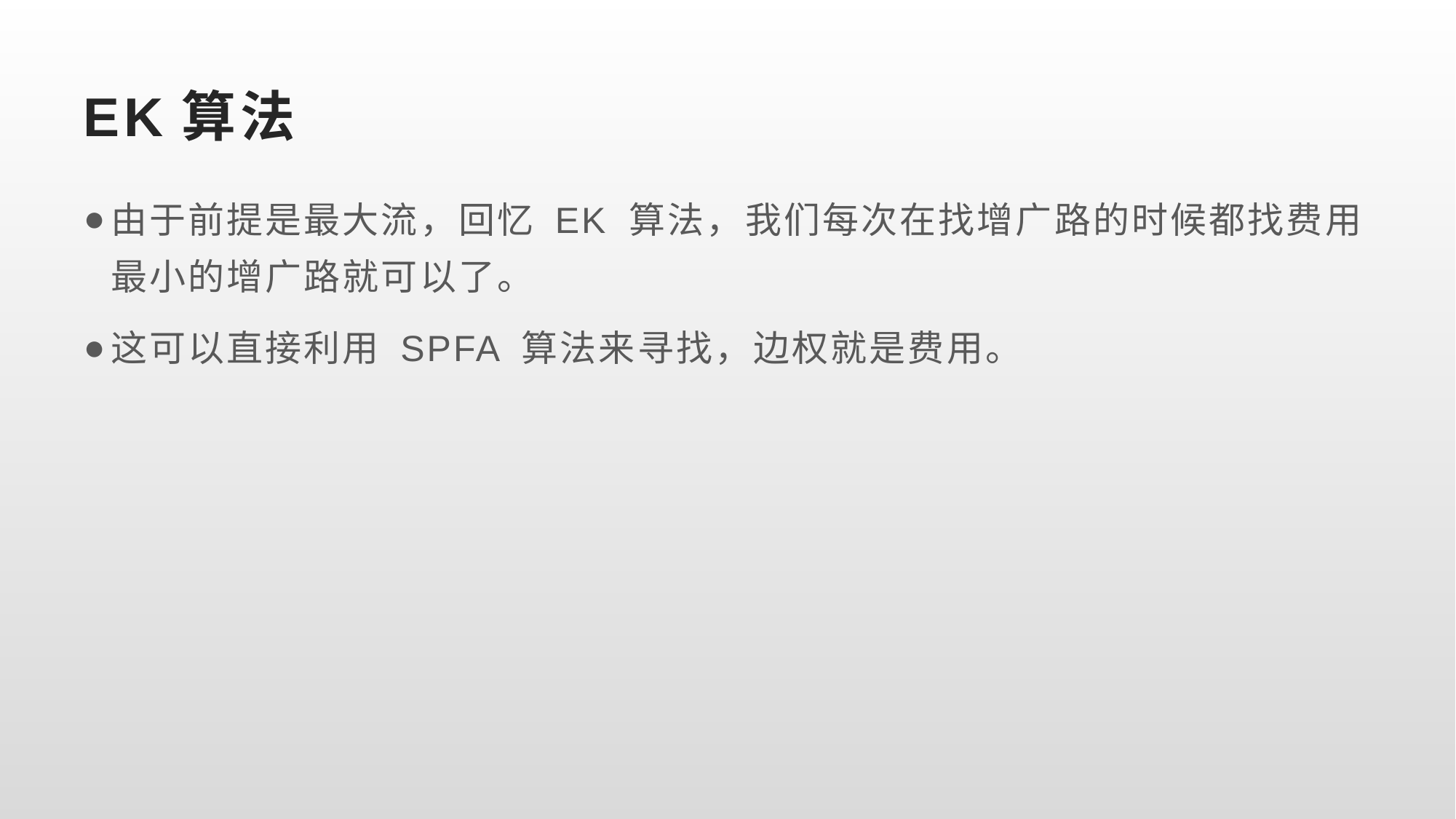

# EK算法
由于前提是最大流，回忆 EK 算法，我们每次在找增广路的时候都找费用最小的增广路就可以了。
这可以直接利用 SPFA 算法来寻找，边权就是费用。